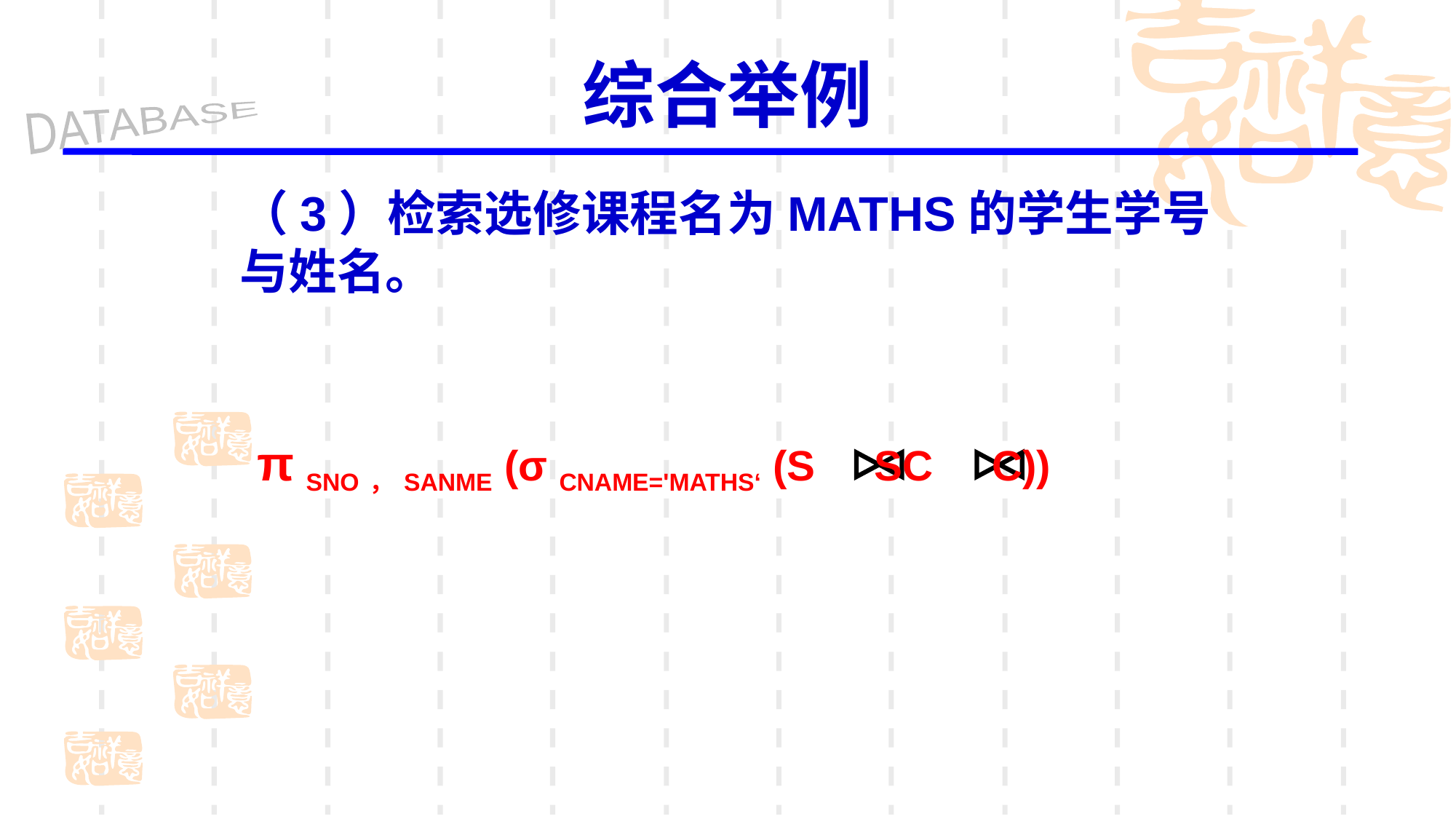

# 综合举例
（3）检索选修课程名为MATHS的学生学号与姓名。
π SNO，SANME (σ CNAME='MATHS‘ (S     SC     C))